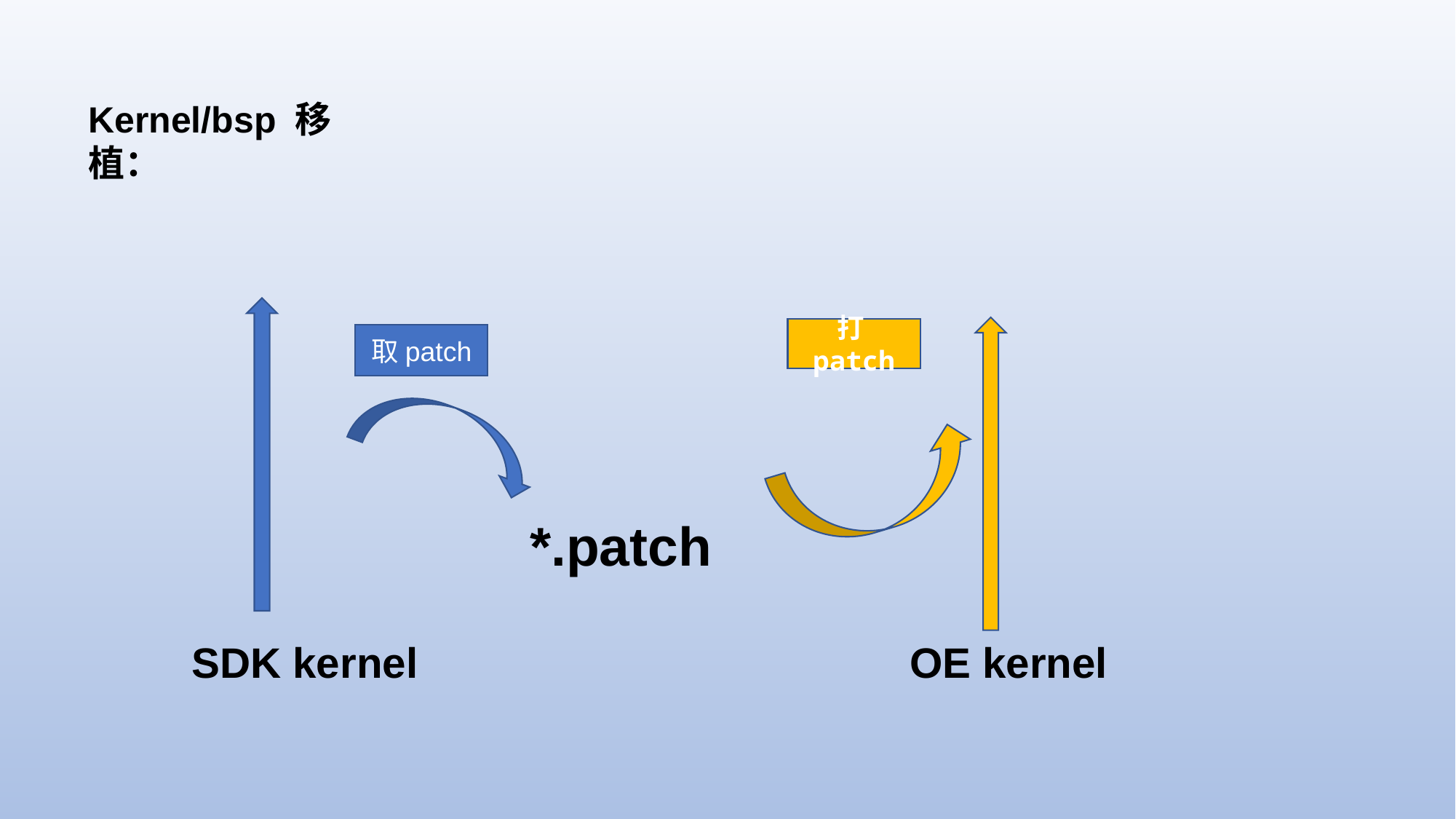

Kernel/bsp 移植：

打patch
取patch

*.patch
SDK kernel

OE kernel